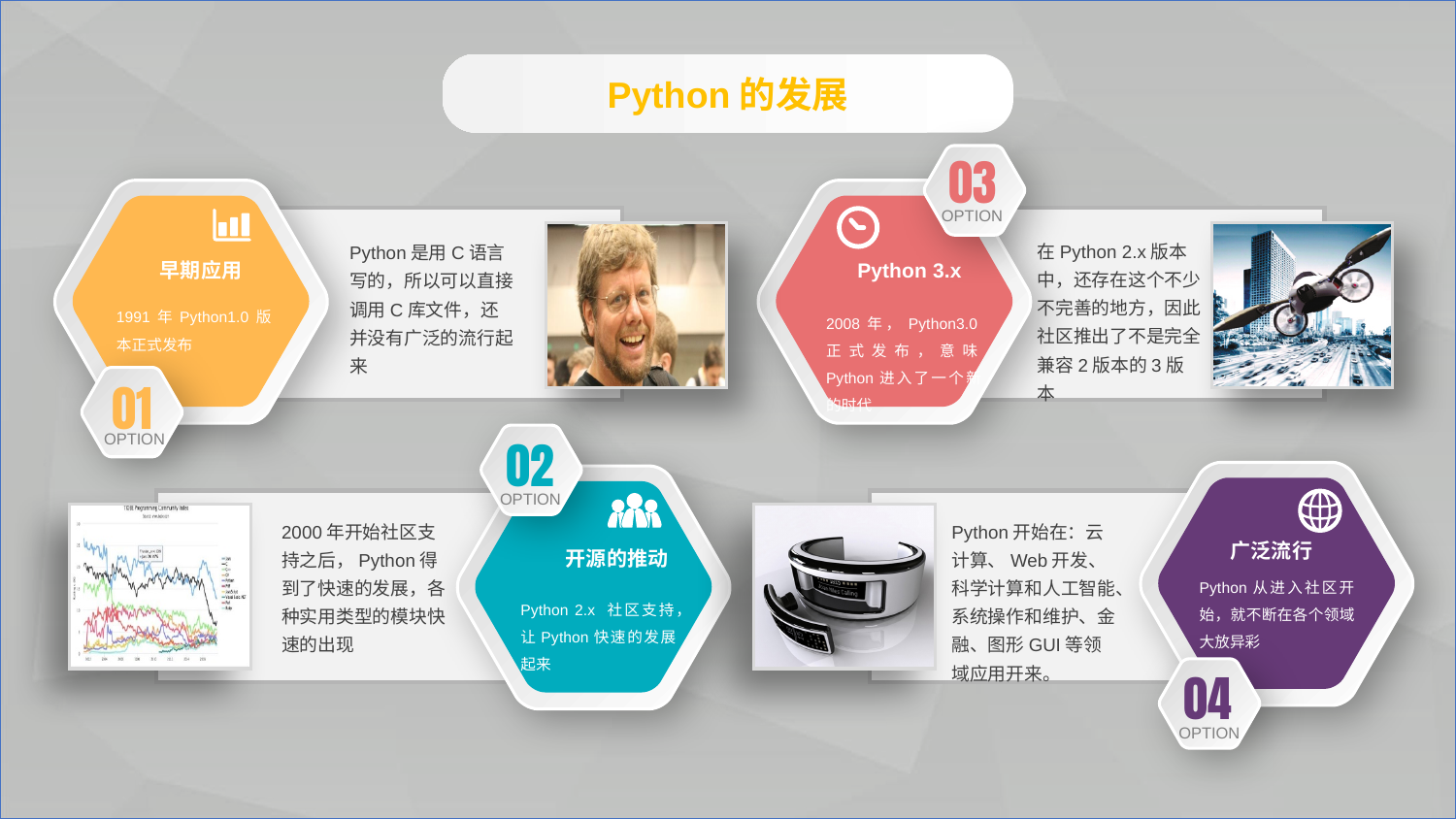

Python的发展

03
OPTION

早期应用
1991年Python1.0版本正式发布

Python 3.x
2008年，Python3.0正式发布，意味Python进入了一个新的时代

在Python 2.x版本中，还存在这个不少不完善的地方，因此社区推出了不是完全兼容2版本的3版本
Python是用C语言写的，所以可以直接调用C库文件，还并没有广泛的流行起来

01
OPTION

02
OPTION

广泛流行
Python从进入社区开始，就不断在各个领域大放异彩

开源的推动
Python 2.x 社区支持，让Python快速的发展起来

2000年开始社区支持之后，Python得到了快速的发展，各种实用类型的模块快速的出现
Python开始在：云计算、Web开发、科学计算和人工智能、系统操作和维护、金融、图形GUI等领域应用开来。

04
OPTION